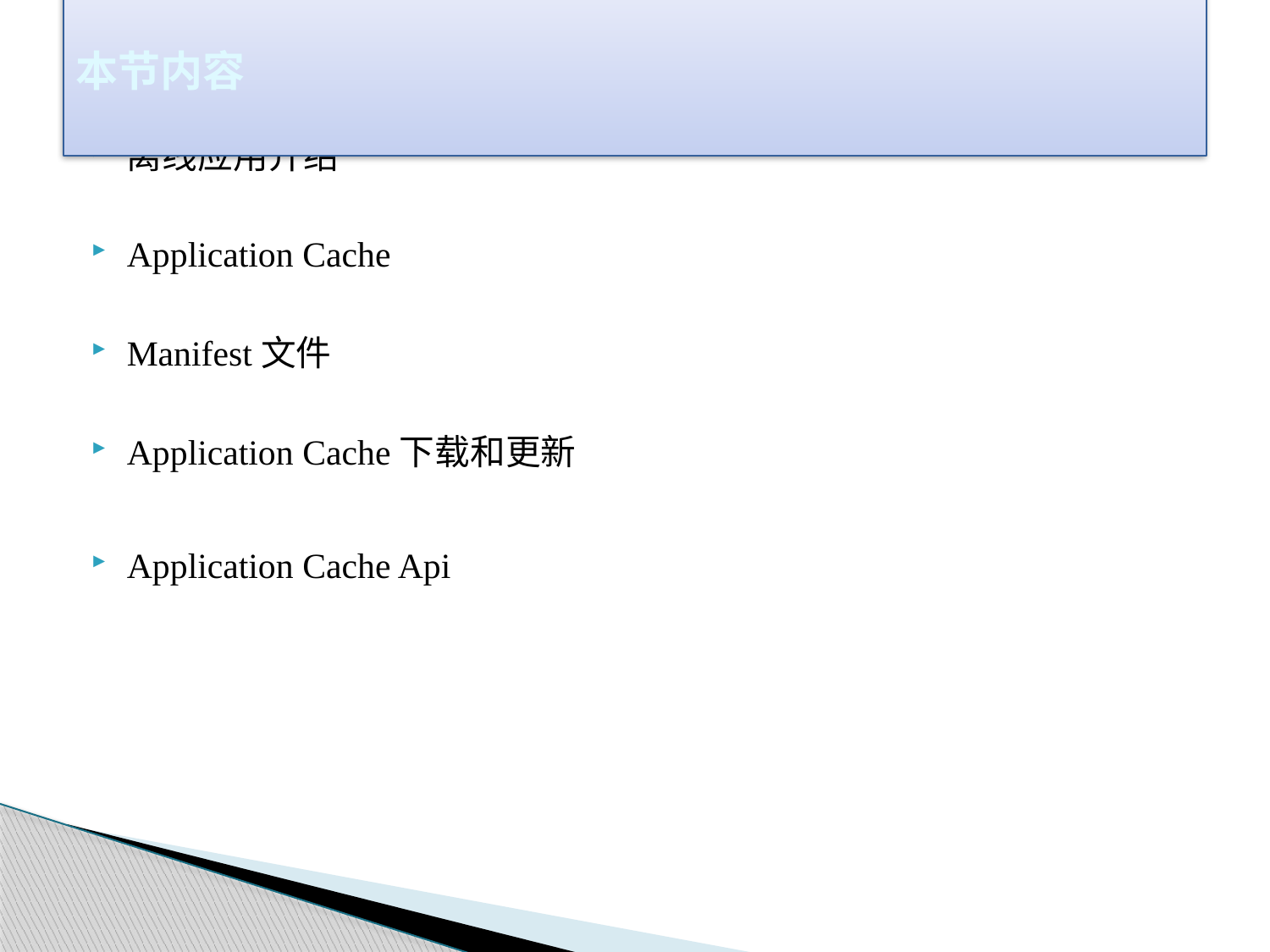

# 本节内容
离线应用介绍

Application Cache

Manifest文件

Application Cache下载和更新

Application Cache Api